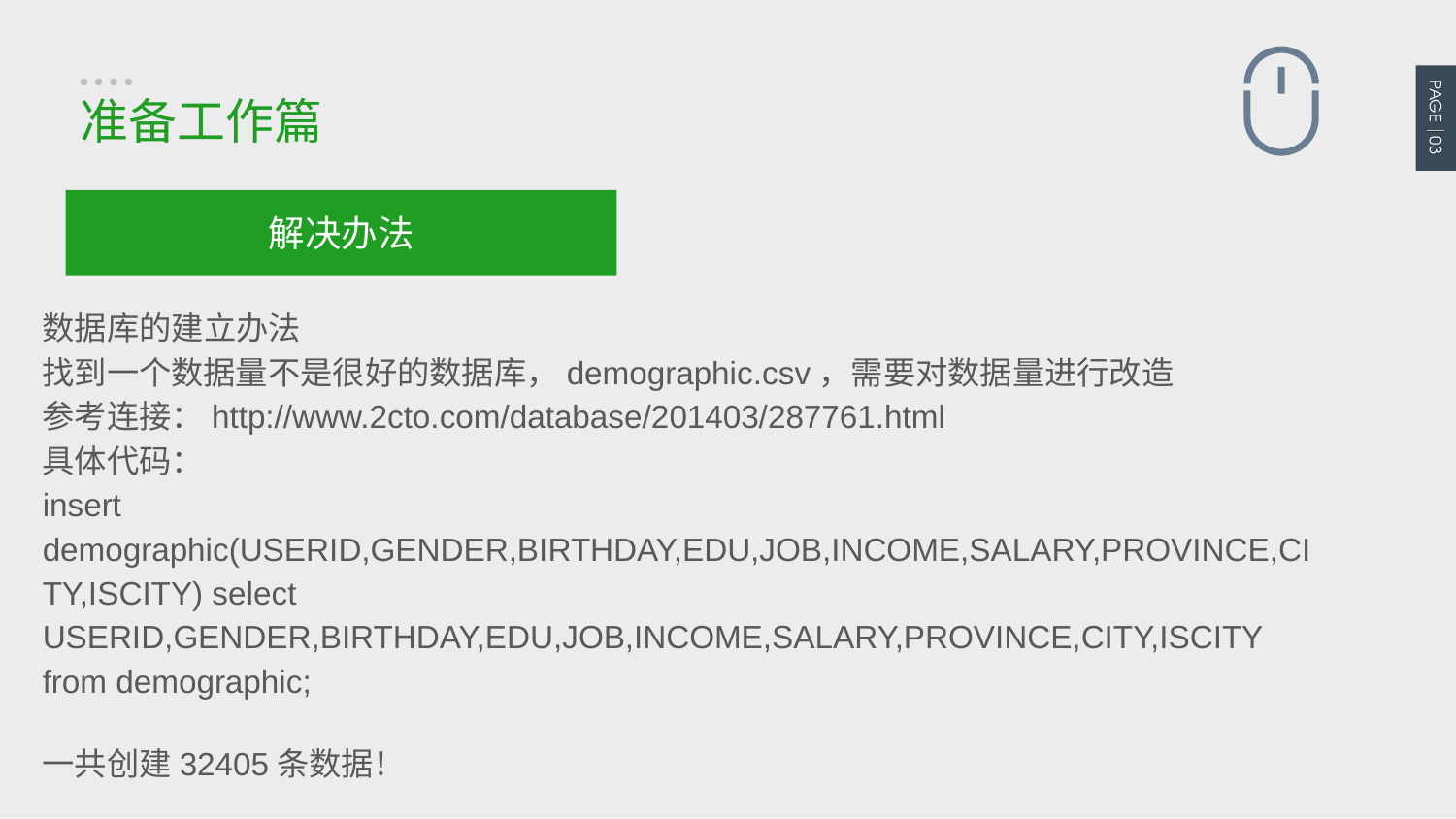

PAGE   03
准备工作篇

解决办法

数据库的建立办法
找到一个数据量不是很好的数据库，demographic.csv，需要对数据量进行改造
参考连接：http://www.2cto.com/database/201403/287761.html
具体代码：
insert demographic(USERID,GENDER,BIRTHDAY,EDU,JOB,INCOME,SALARY,PROVINCE,CITY,ISCITY) select USERID,GENDER,BIRTHDAY,EDU,JOB,INCOME,SALARY,PROVINCE,CITY,ISCITY from demographic;

一共创建32405条数据！